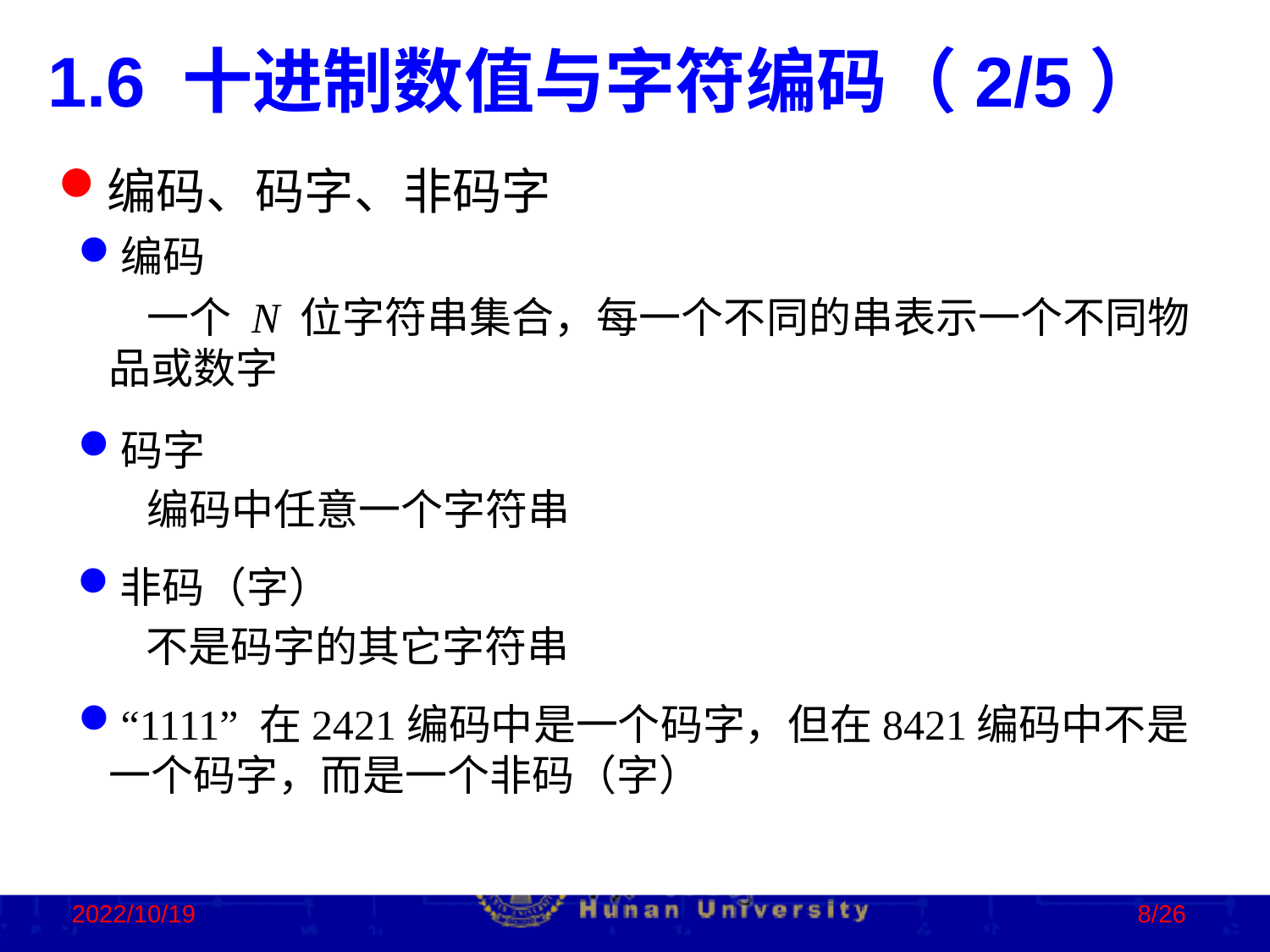

1.6 十进制数值与字符编码（2/5）
编码、码字、非码字
编码
   一个 N 位字符串集合，每一个不同的串表示一个不同物品或数字
码字
   编码中任意一个字符串
非码（字）
   不是码字的其它字符串
“1111” 在2421编码中是一个码字，但在8421编码中不是一个码字，而是一个非码（字）
2022/10/19
8/26